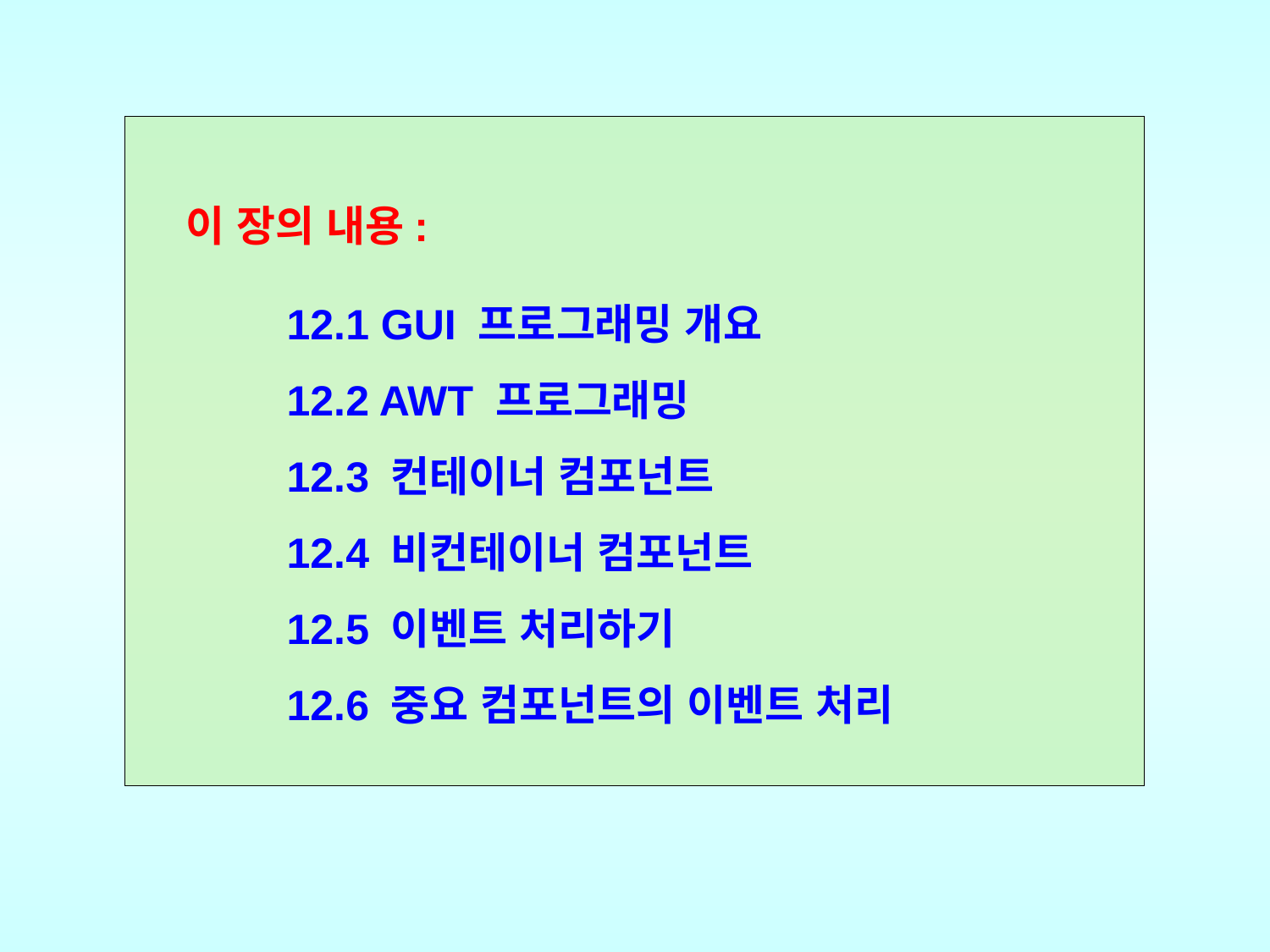

이 장의 내용:

12.1 GUI 프로그래밍 개요
12.2 AWT 프로그래밍
12.3 컨테이너 컴포넌트
12.4 비컨테이너 컴포넌트
12.5 이벤트 처리하기
12.6 중요 컴포넌트의 이벤트 처리